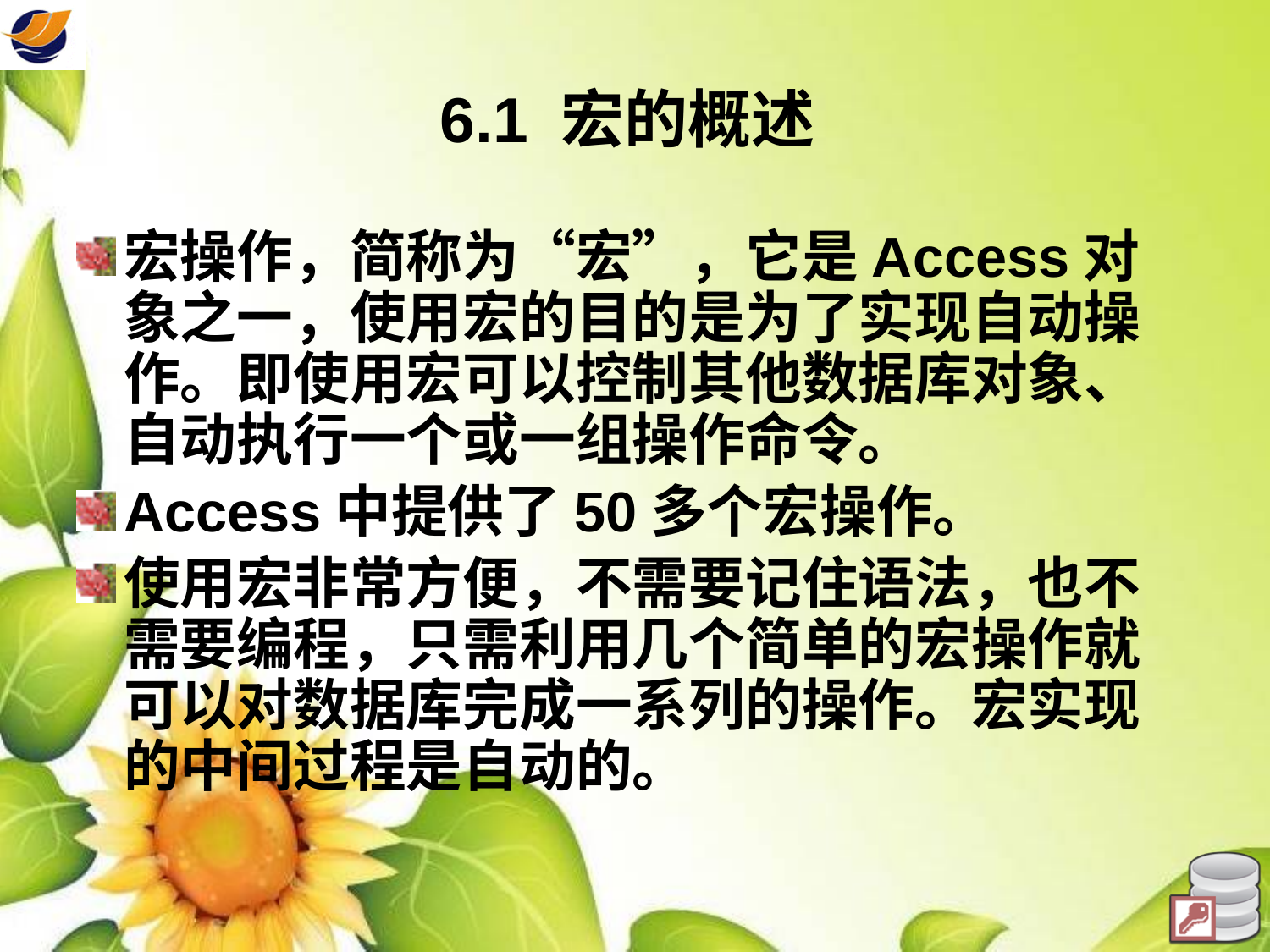

# 6.1 宏的概述
宏操作，简称为“宏”，它是Access对象之一，使用宏的目的是为了实现自动操作。即使用宏可以控制其他数据库对象、自动执行一个或一组操作命令。
Access中提供了50多个宏操作。
使用宏非常方便，不需要记住语法，也不需要编程，只需利用几个简单的宏操作就可以对数据库完成一系列的操作。宏实现的中间过程是自动的。